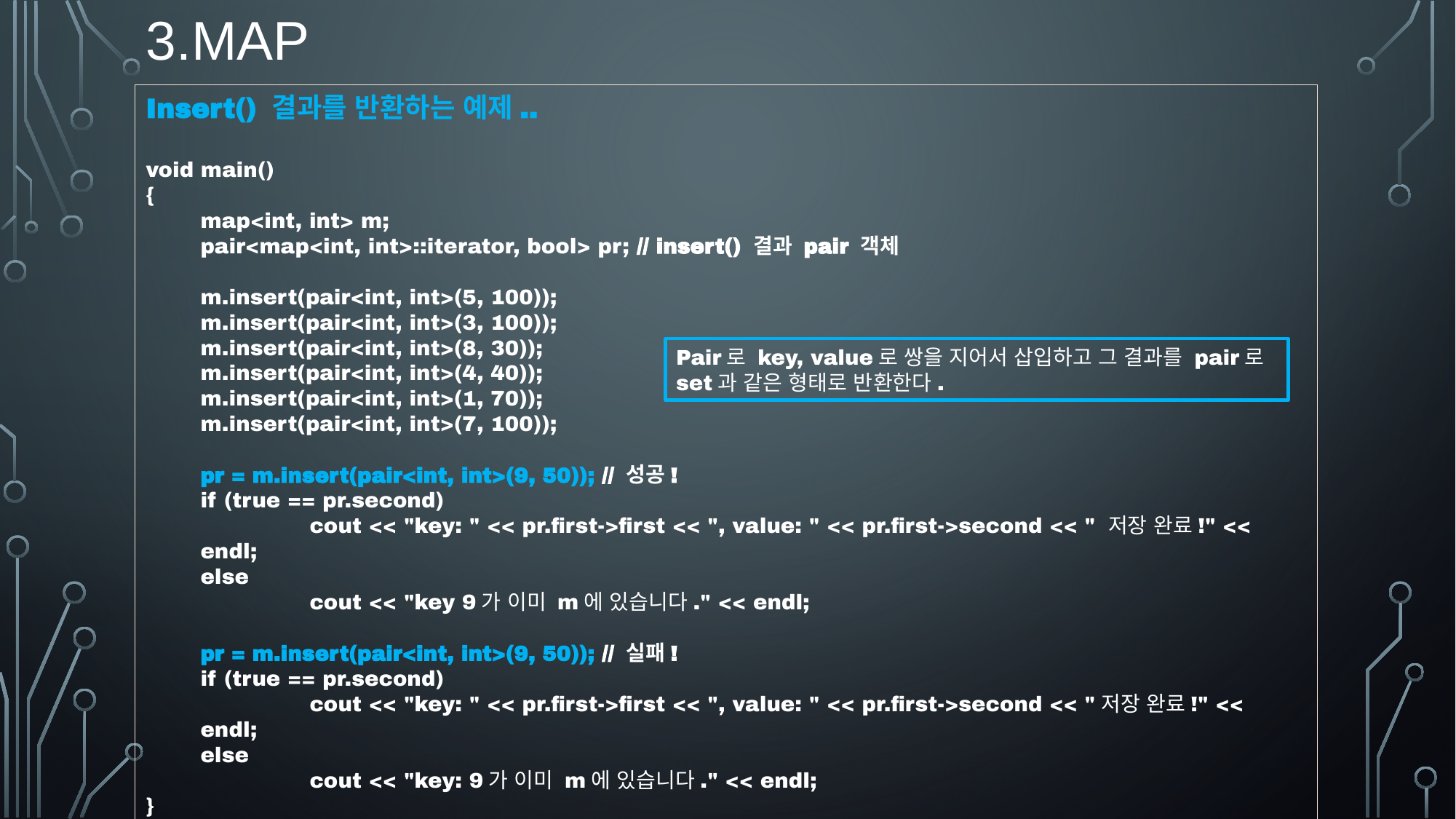

# 3.map
Insert() 결과를 반환하는 예제..

void main()
{
map<int, int> m;
pair<map<int, int>::iterator, bool> pr; // insert() 결과 pair 객체

m.insert(pair<int, int>(5, 100));
m.insert(pair<int, int>(3, 100));
m.insert(pair<int, int>(8, 30));
m.insert(pair<int, int>(4, 40));
m.insert(pair<int, int>(1, 70));
m.insert(pair<int, int>(7, 100));

pr = m.insert(pair<int, int>(9, 50)); // 성공!
if (true == pr.second)
	cout << "key: " << pr.first->first << ", value: " << pr.first->second << " 저장 완료!" << endl;
else
	cout << "key 9가 이미 m에 있습니다." << endl;

pr = m.insert(pair<int, int>(9, 50)); // 실패!
if (true == pr.second)
	cout << "key: " << pr.first->first << ", value: " << pr.first->second << "저장 완료!" << endl;
else
	cout << "key: 9가 이미 m에 있습니다." << endl;
}
Pair로 key, value로 쌍을 지어서 삽입하고 그 결과를 pair로 set과 같은 형태로 반환한다.